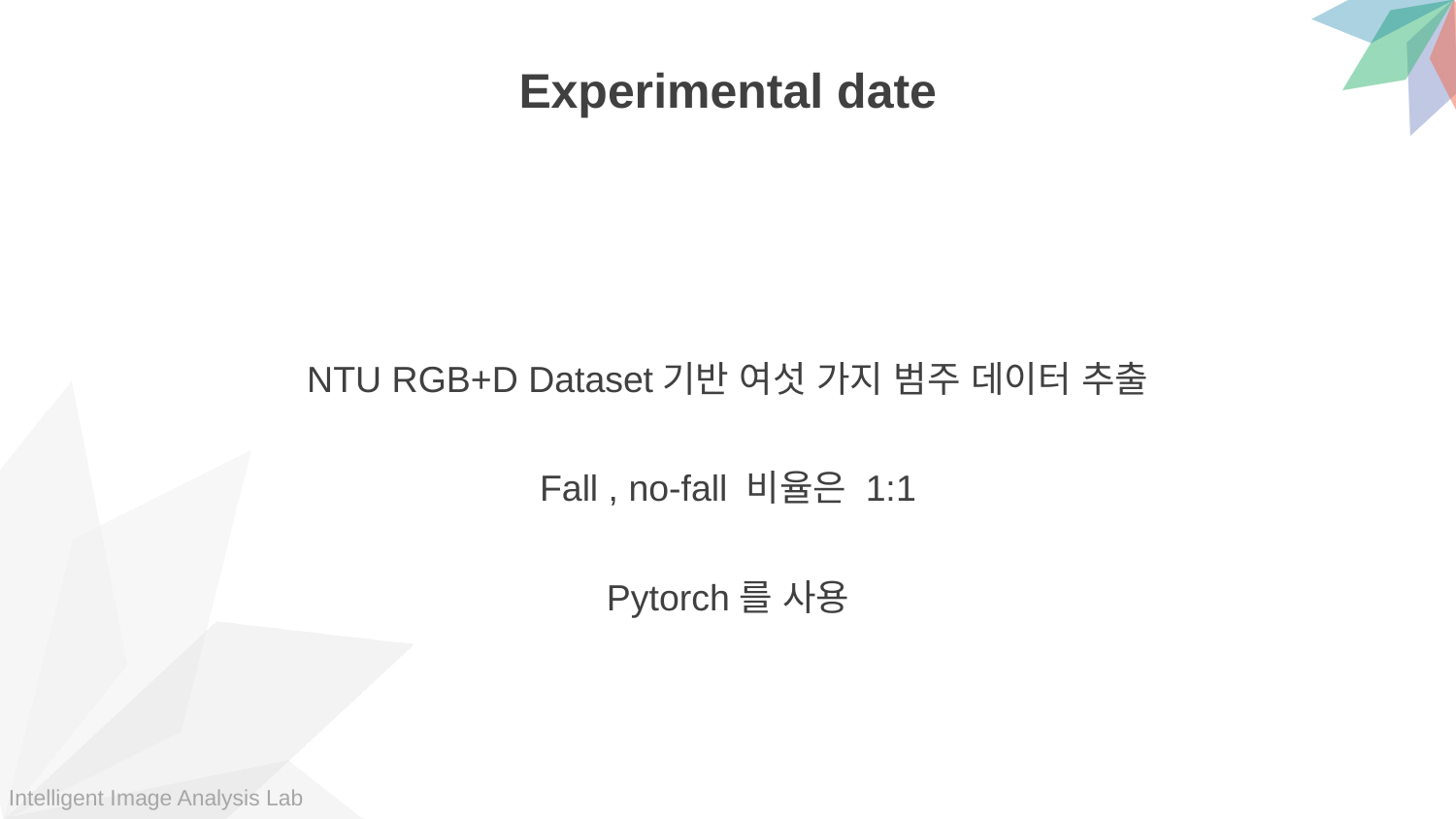

Experimental date
NTU RGB+D Dataset기반 여섯 가지 범주 데이터 추출
Fall , no-fall 비율은 1:1
Pytorch를 사용